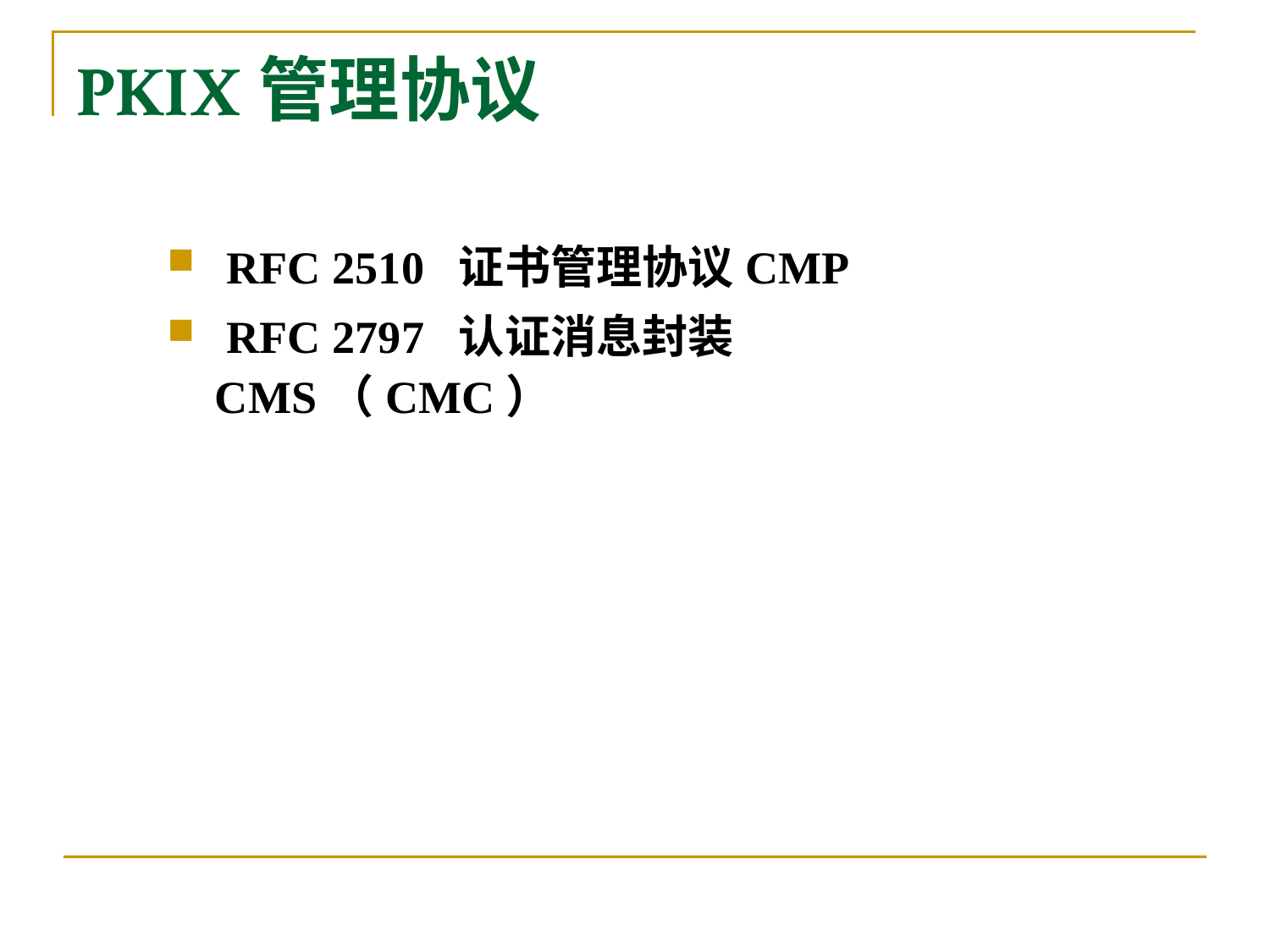

# PKIX管理协议
 RFC 2510  证书管理协议CMP
 RFC 2797  认证消息封装 CMS（CMC）

71